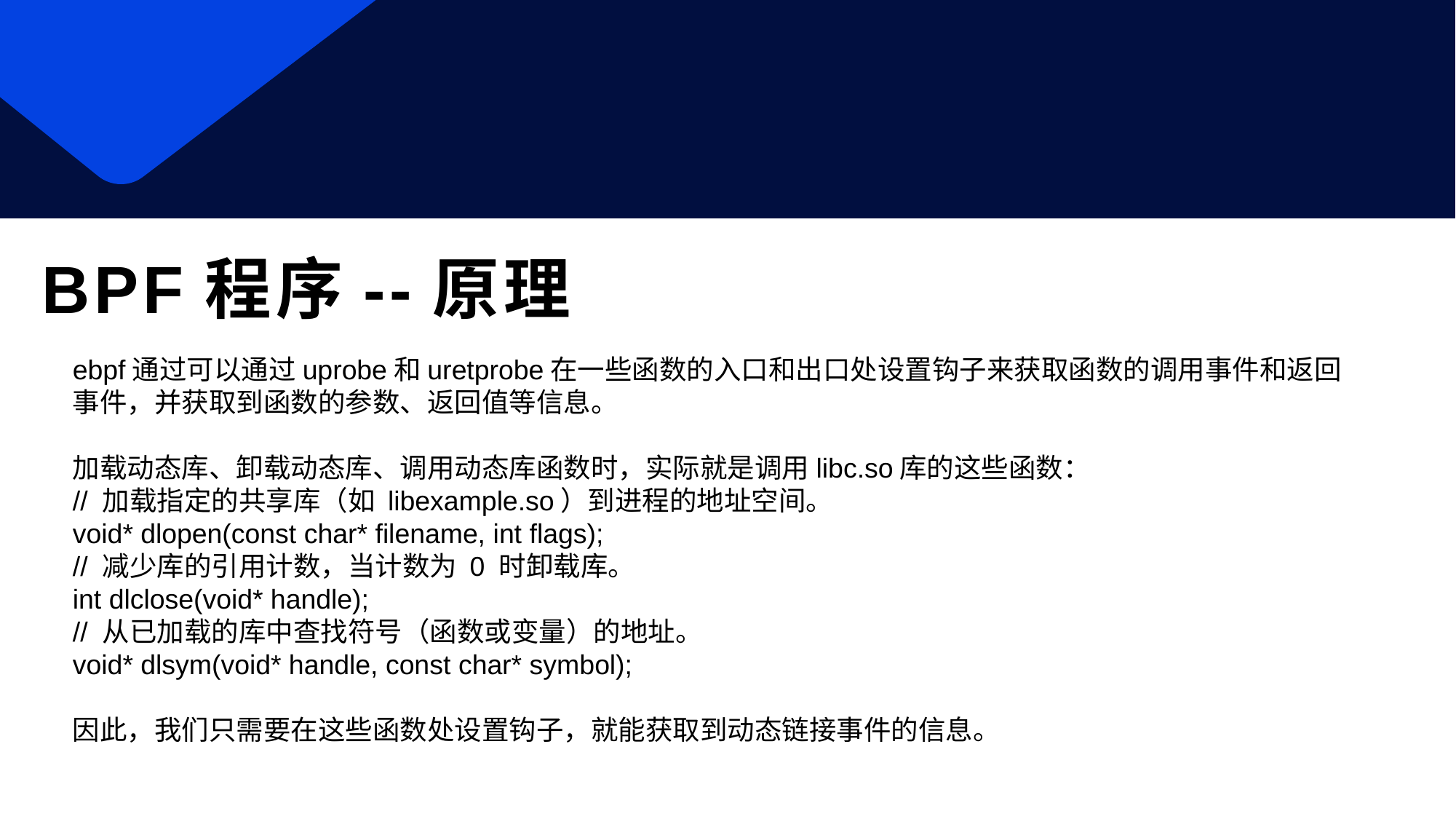

# BPF程序--原理
ebpf通过可以通过uprobe和uretprobe在一些函数的入口和出口处设置钩子来获取函数的调用事件和返回事件，并获取到函数的参数、返回值等信息。

加载动态库、卸载动态库、调用动态库函数时，实际就是调用libc.so库的这些函数：
// 加载指定的共享库（如 libexample.so）到进程的地址空间。
void* dlopen(const char* filename, int flags);
// 减少库的引用计数，当计数为 0 时卸载库。
int dlclose(void* handle);
// 从已加载的库中查找符号（函数或变量）的地址。
void* dlsym(void* handle, const char* symbol);

因此，我们只需要在这些函数处设置钩子，就能获取到动态链接事件的信息。